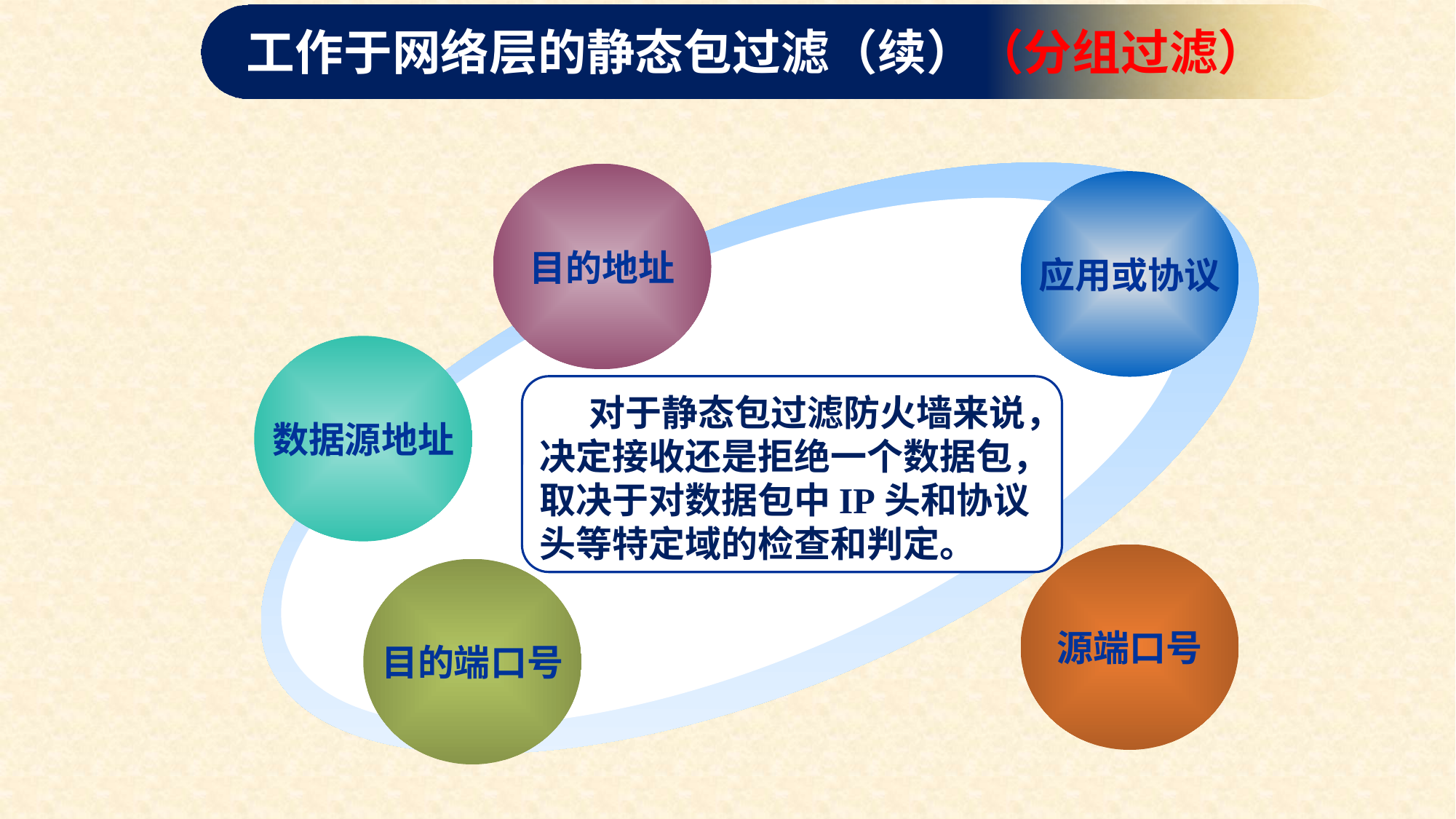

工作于网络层的静态包过滤（续）（分组过滤）
目的地址
应用或协议

数据源地址
源端口号
目的端口号

     对于静态包过滤防火墙来说，决定接收还是拒绝一个数据包，取决于对数据包中IP头和协议头等特定域的检查和判定。